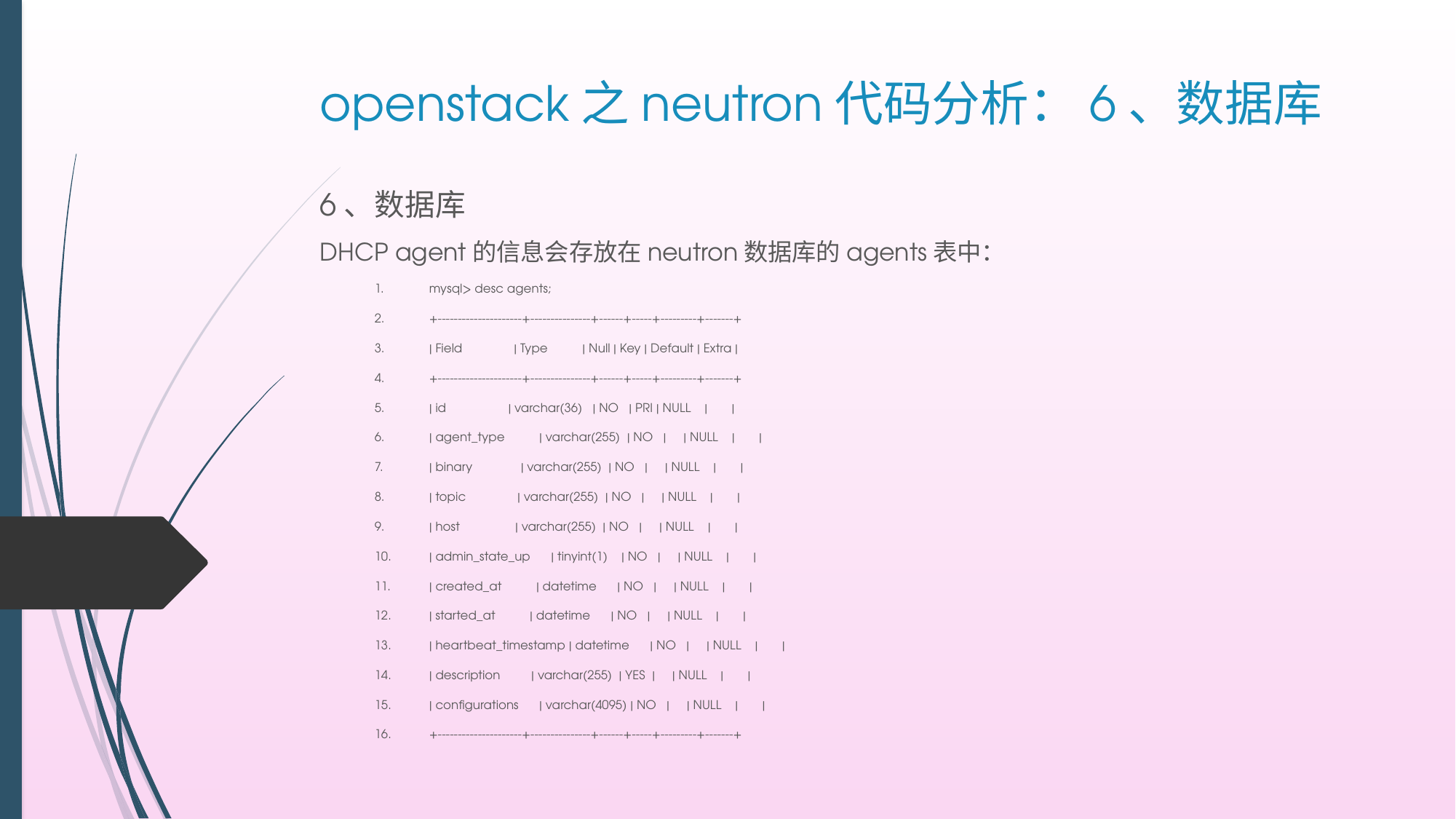

# openstack之neutron代码分析：6、数据库
6、数据库
DHCP agent的信息会存放在neutron数据库的agents表中：
1.	mysql> desc agents;
2.	+---------------------+---------------+------+-----+---------+-------+
3.	| Field               | Type          | Null | Key | Default | Extra |
4.	+---------------------+---------------+------+-----+---------+-------+
5.	| id                  | varchar(36)   | NO   | PRI | NULL    |       |
6.	| agent_type          | varchar(255)  | NO   |     | NULL    |       |
7.	| binary              | varchar(255)  | NO   |     | NULL    |       |
8.	| topic               | varchar(255)  | NO   |     | NULL    |       |
9.	| host                | varchar(255)  | NO   |     | NULL    |       |
10.	| admin_state_up      | tinyint(1)    | NO   |     | NULL    |       |
11.	| created_at          | datetime      | NO   |     | NULL    |       |
12.	| started_at          | datetime      | NO   |     | NULL    |       |
13.	| heartbeat_timestamp | datetime      | NO   |     | NULL    |       |
14.	| description         | varchar(255)  | YES  |     | NULL    |       |
15.	| configurations      | varchar(4095) | NO   |     | NULL    |       |
16.	+---------------------+---------------+------+-----+---------+-------+